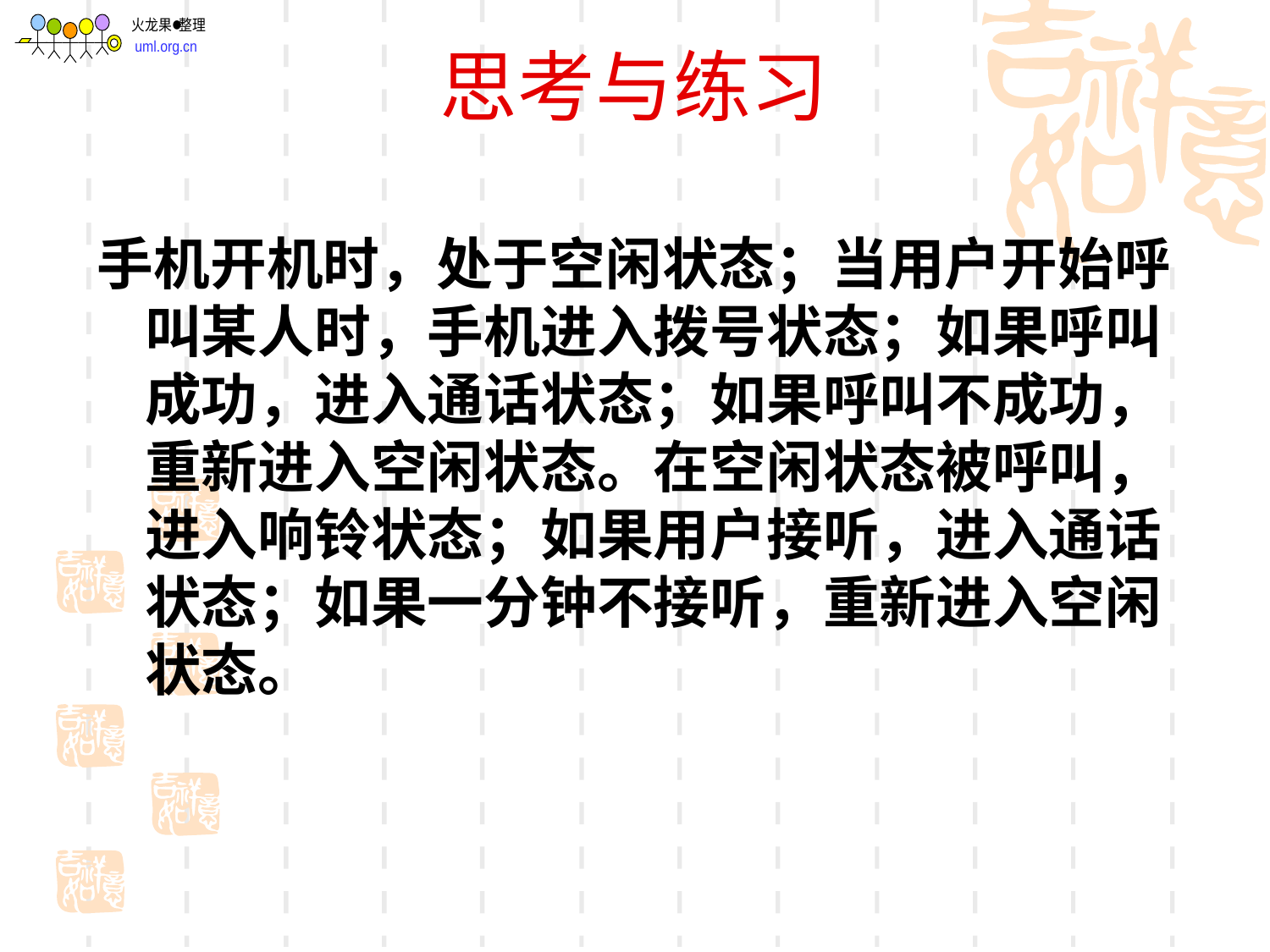

# 思考与练习
手机开机时，处于空闲状态；当用户开始呼叫某人时，手机进入拨号状态；如果呼叫成功，进入通话状态；如果呼叫不成功，重新进入空闲状态。在空闲状态被呼叫，进入响铃状态；如果用户接听，进入通话状态；如果一分钟不接听，重新进入空闲状态。